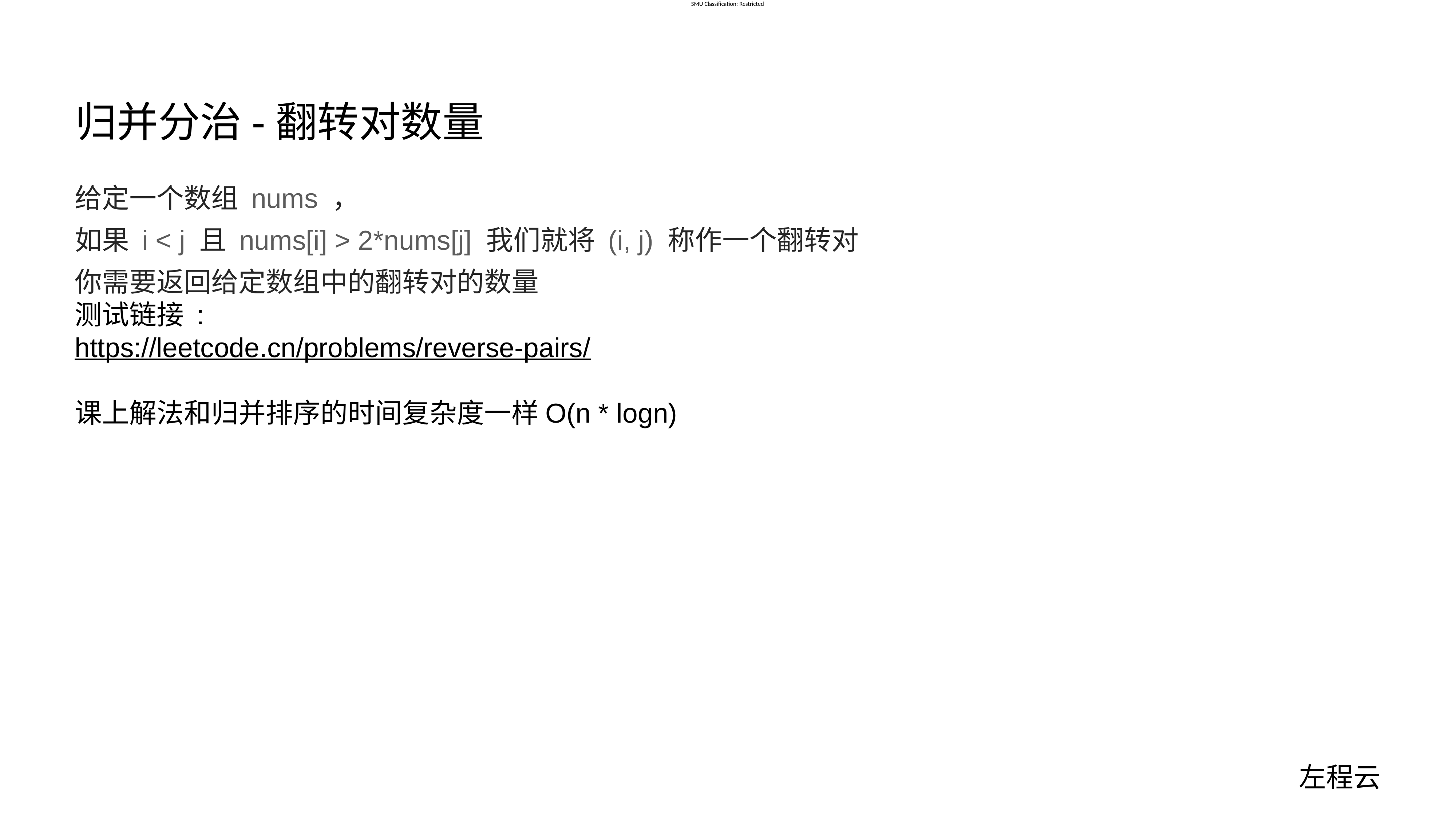

# 归并分治-翻转对数量
给定一个数组 nums ，
如果 i < j 且 nums[i] > 2*nums[j] 我们就将 (i, j) 称作一个翻转对
你需要返回给定数组中的翻转对的数量
测试链接 :
https://leetcode.cn/problems/reverse-pairs/

课上解法和归并排序的时间复杂度一样O(n * logn)
左程云